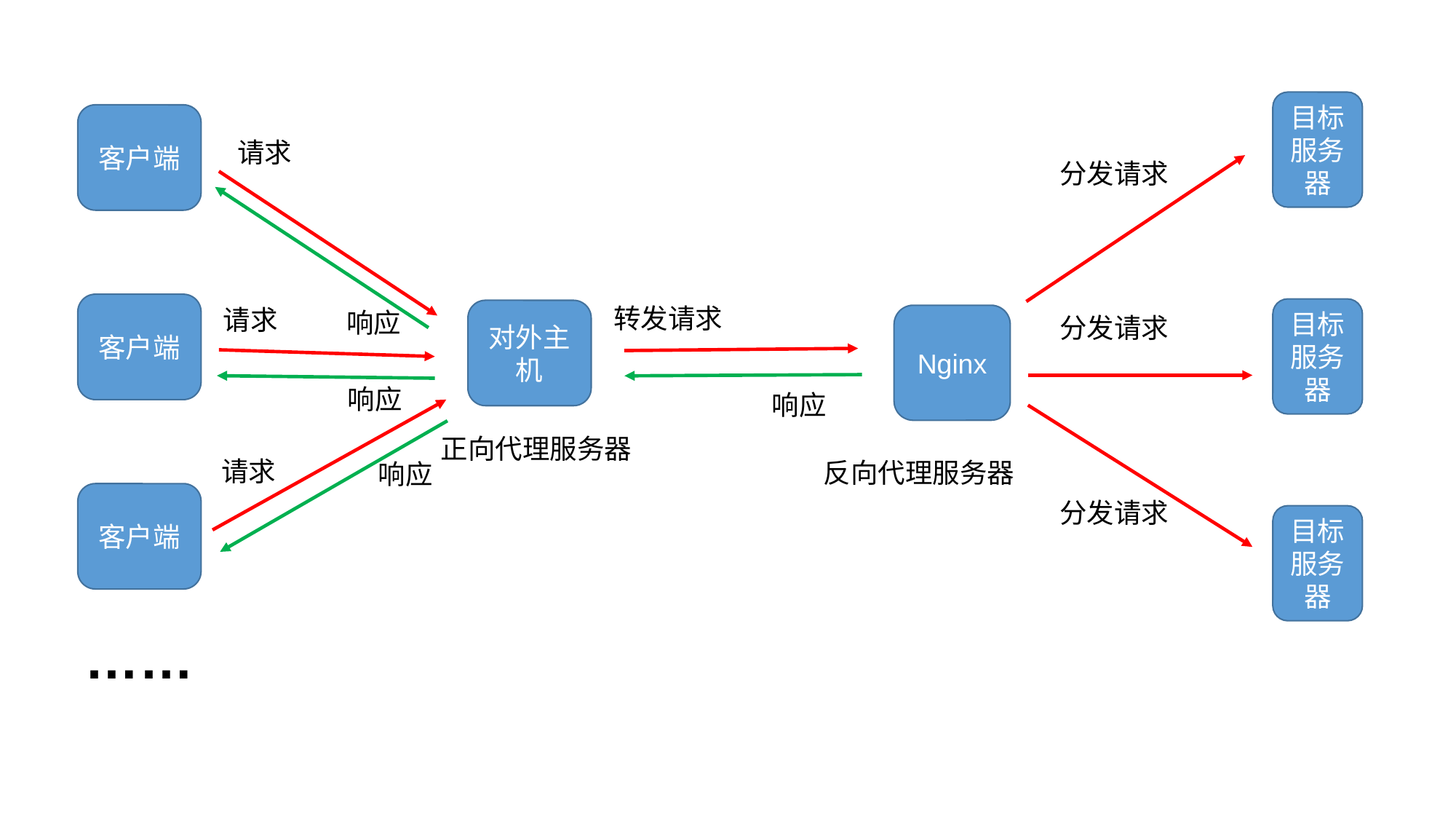

目标服务器
目标服务器
目标服务器
分发请求
Nginx
分发请求
反向代理服务器
分发请求
客户端
客户端
对外主机
客户端
请求
转发请求
请求
正向代理服务器
请求
响应
响应
响应
响应
……